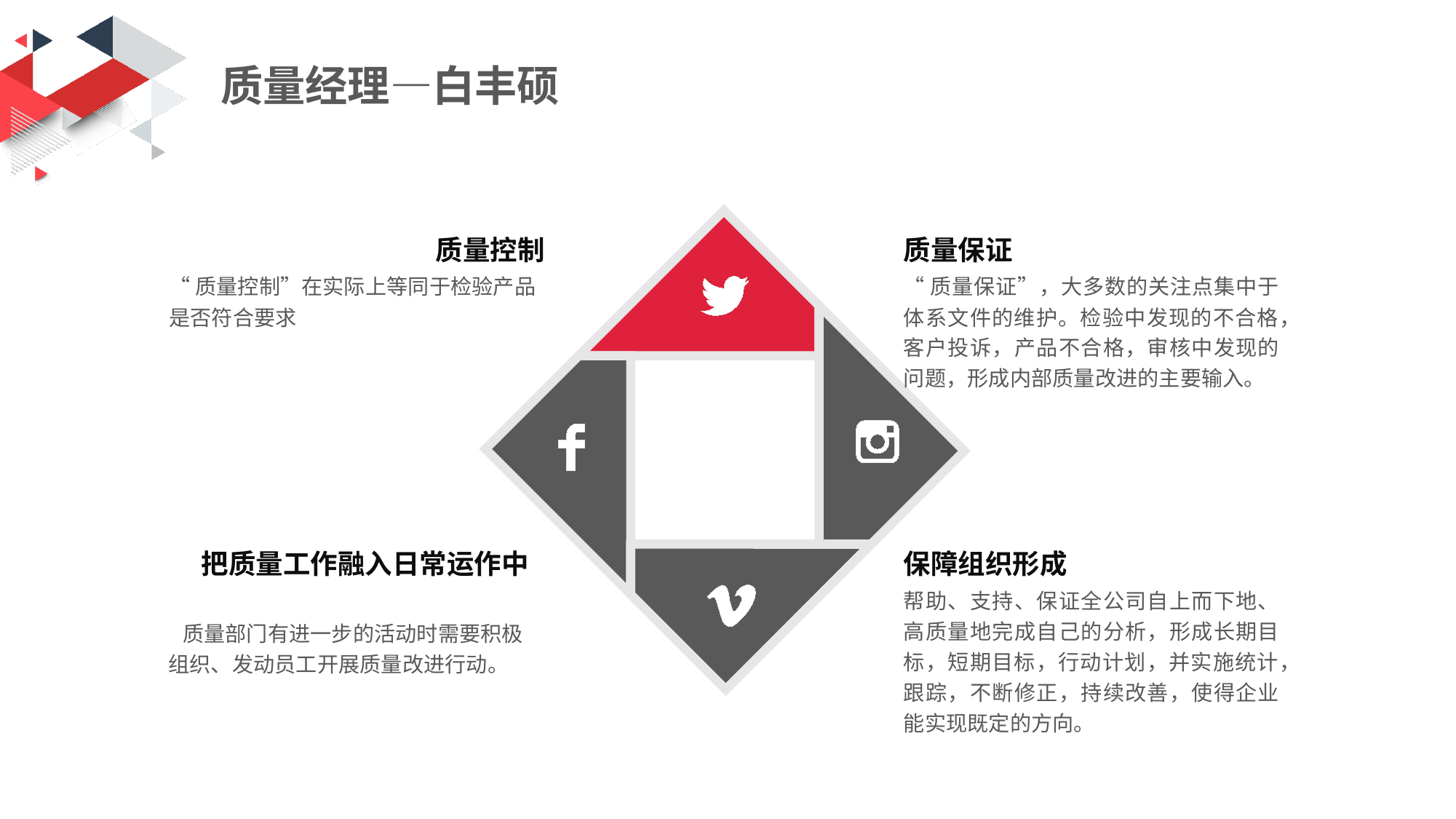

质量经理—白丰硕
质量控制
“质量控制”在实际上等同于检验产品是否符合要求
质量保证
“质量保证”，大多数的关注点集中于体系文件的维护。检验中发现的不合格，客户投诉，产品不合格，审核中发现的问题，形成内部质量改进的主要输入。

把质量工作融入日常运作中
  质量部门有进一步的活动时需要积极组织、发动员工开展质量改进行动。
保障组织形成
帮助、支持、保证全公司自上而下地、高质量地完成自己的分析，形成长期目标，短期目标，行动计划，并实施统计，跟踪，不断修正，持续改善，使得企业能实现既定的方向。